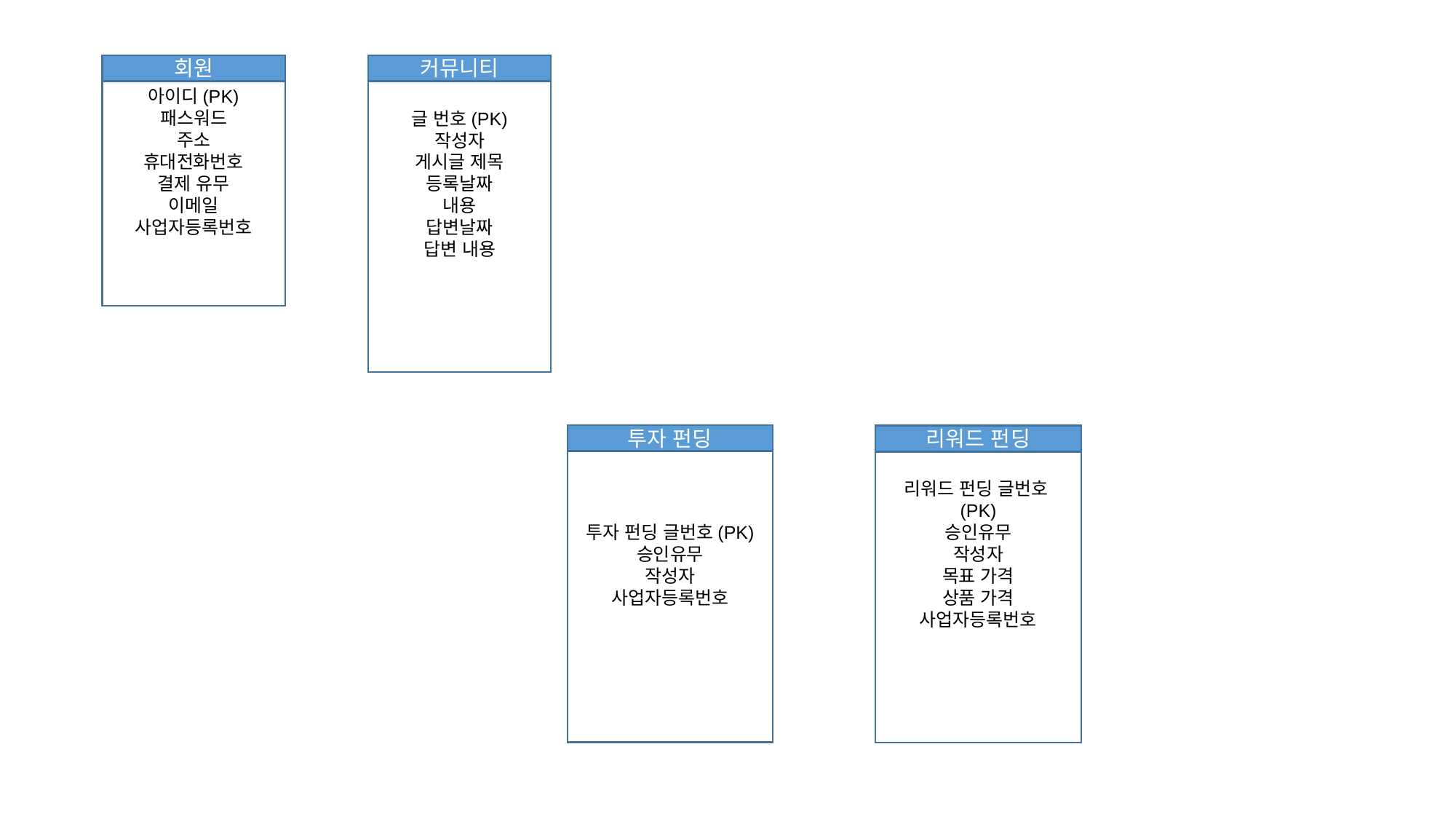

회원
커뮤니티
아이디(PK)
패스워드
주소
휴대전화번호
결제 유무
이메일
사업자등록번호

글 번호(PK)
작성자
게시글 제목
등록날짜
내용
답변날짜
답변 내용

투자 펀딩
리워드 펀딩
투자 펀딩 글번호(PK)
승인유무
작성자
사업자등록번호

리워드 펀딩 글번호(PK)
승인유무
작성자
목표 가격
상품 가격
사업자등록번호